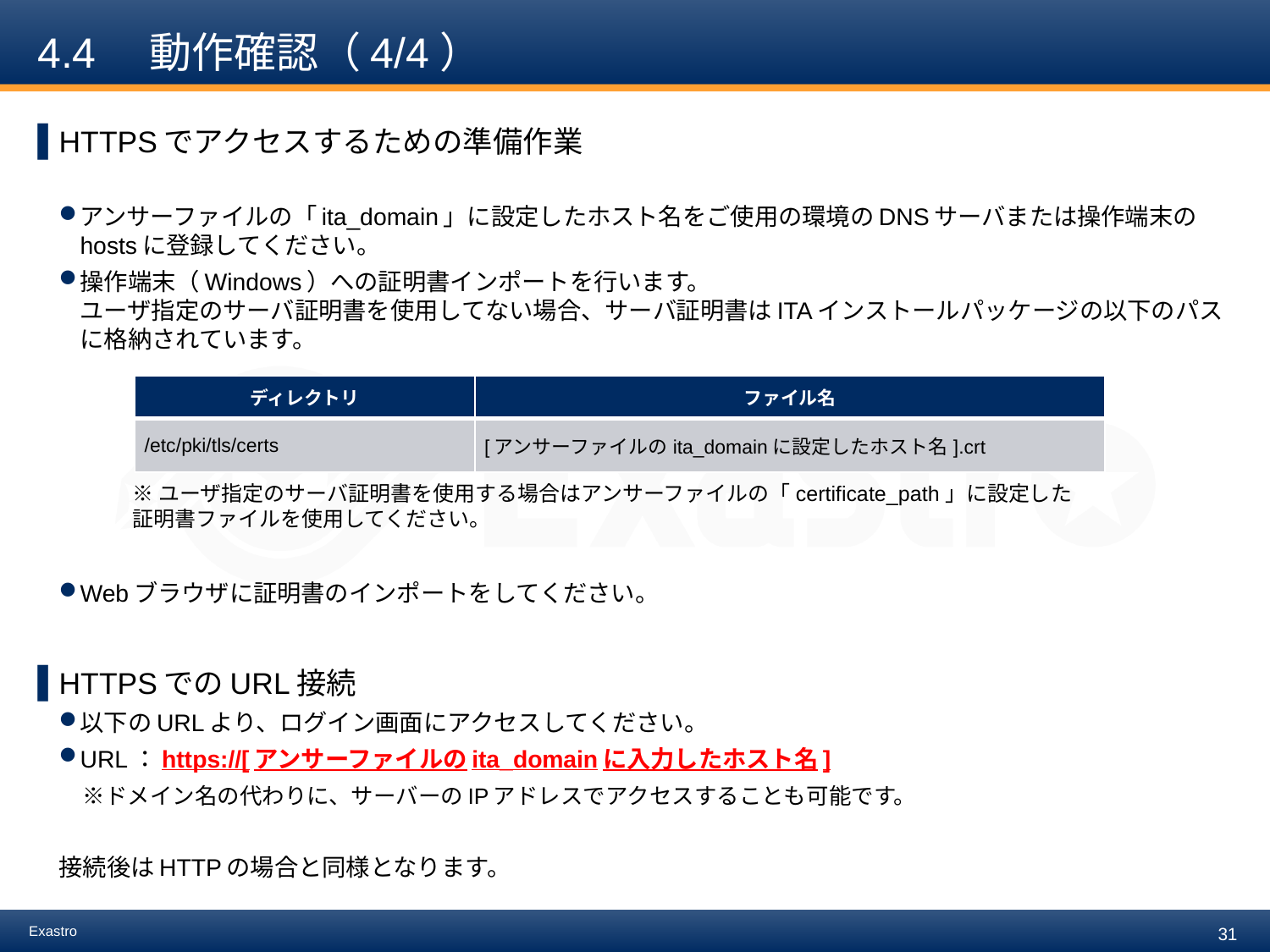

# 4.4　動作確認（4/4）
HTTPSでアクセスするための準備作業

アンサーファイルの「ita_domain」に設定したホスト名をご使用の環境のDNSサーバまたは操作端末のhostsに登録してください。
操作端末（Windows）への証明書インポートを行います。
ユーザ指定のサーバ証明書を使用してない場合、サーバ証明書はITAインストールパッケージの以下のパスに格納されています。

Webブラウザに証明書のインポートをしてください。

HTTPSでのURL接続
以下のURLより、ログイン画面にアクセスしてください。
URL：https://[アンサーファイルのita_domainに入力したホスト名]
　※ドメイン名の代わりに、サーバーのIPアドレスでアクセスすることも可能です。

接続後はHTTPの場合と同様となります。

| ディレクトリ | ファイル名 |
| --- | --- |
| /etc/pki/tls/certs | [アンサーファイルのita\_domainに設定したホスト名].crt |
※ユーザ指定のサーバ証明書を使用する場合はアンサーファイルの「certificate_path」に設定した
証明書ファイルを使用してください。